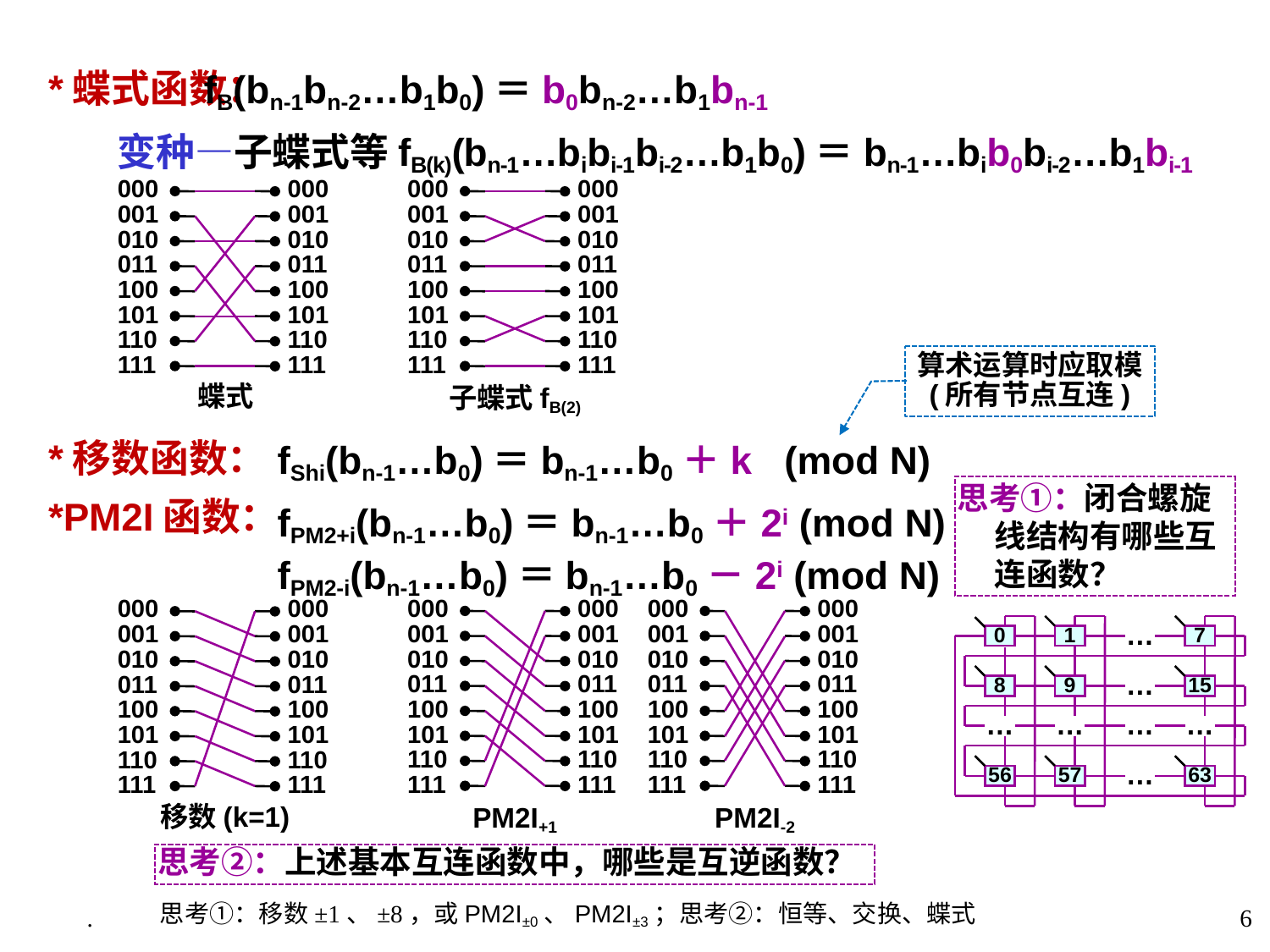

*蝶式函数：

 *移数函数：
 *PM2I函数：
        fB(bn-1bn-2…b1b0)＝b0bn-2…b1bn-1
变种—子蝶式等fB(k)(bn-1…bibi-1bi-2…b1b0)＝bn-1…bib0bi-2…b1bi-1
000
001
010
011
100
101
110
111
000
001
010
011
100
101
110
111
蝶式
000
001
010
011
100
101
110
111
000
001
010
011
100
101
110
111
子蝶式fB(2)
算术运算时应取模
(所有节点互连)
fShi(bn-1…b0)＝bn-1…b0＋k   (mod N)
fPM2+i(bn-1…b0)＝bn-1…b0＋2i (mod N)
fPM2-i(bn-1…b0)＝bn-1…b0－2i (mod N)
思考①：闭合螺旋线结构有哪些互连函数？
000
001
010
011
100
101
110
111
000
001
010
011
100
101
110
111
PM2I+1
000
001
010
011
100
101
110
111
000
001
010
011
100
101
110
111
PM2I-2
000
001
010
011
100
101
110
111
000
001
010
011
100
101
110
111
移数(k=1)
0
1
…
7
8
9
15
…
…
…
…
…
56
57
63
…
思考②：上述基本互连函数中，哪些是互逆函数？
思考①：移数±1、±8，或PM2I±0、PM2I±3；思考②：恒等、交换、蝶式
.
6